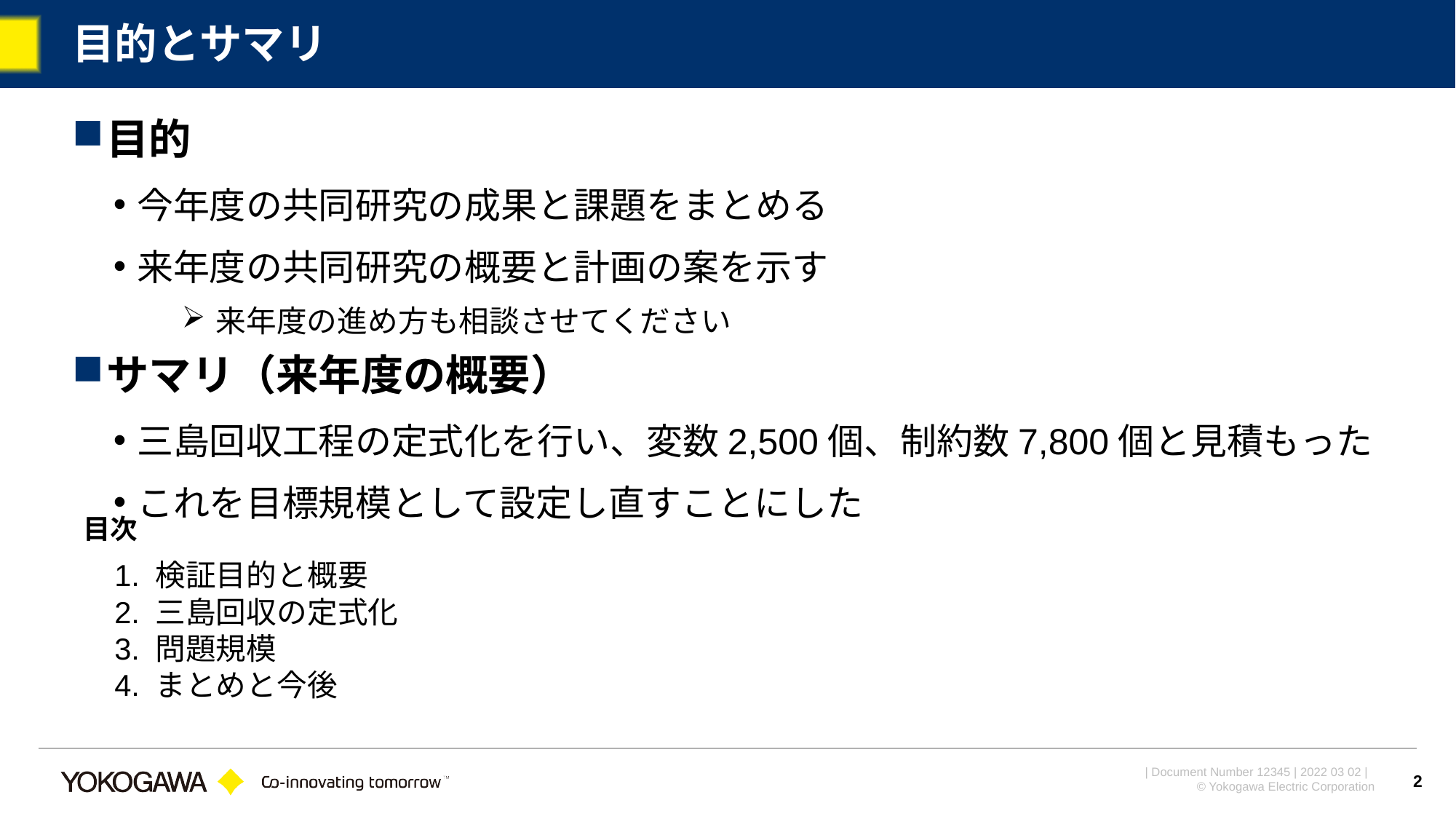

# 目的とサマリ
目的
今年度の共同研究の成果と課題をまとめる
来年度の共同研究の概要と計画の案を示す
来年度の進め方も相談させてください
サマリ（来年度の概要）
三島回収工程の定式化を行い、変数2,500個、制約数7,800個と見積もった
これを目標規模として設定し直すことにした
目次
検証目的と概要
三島回収の定式化
問題規模
まとめと今後
2